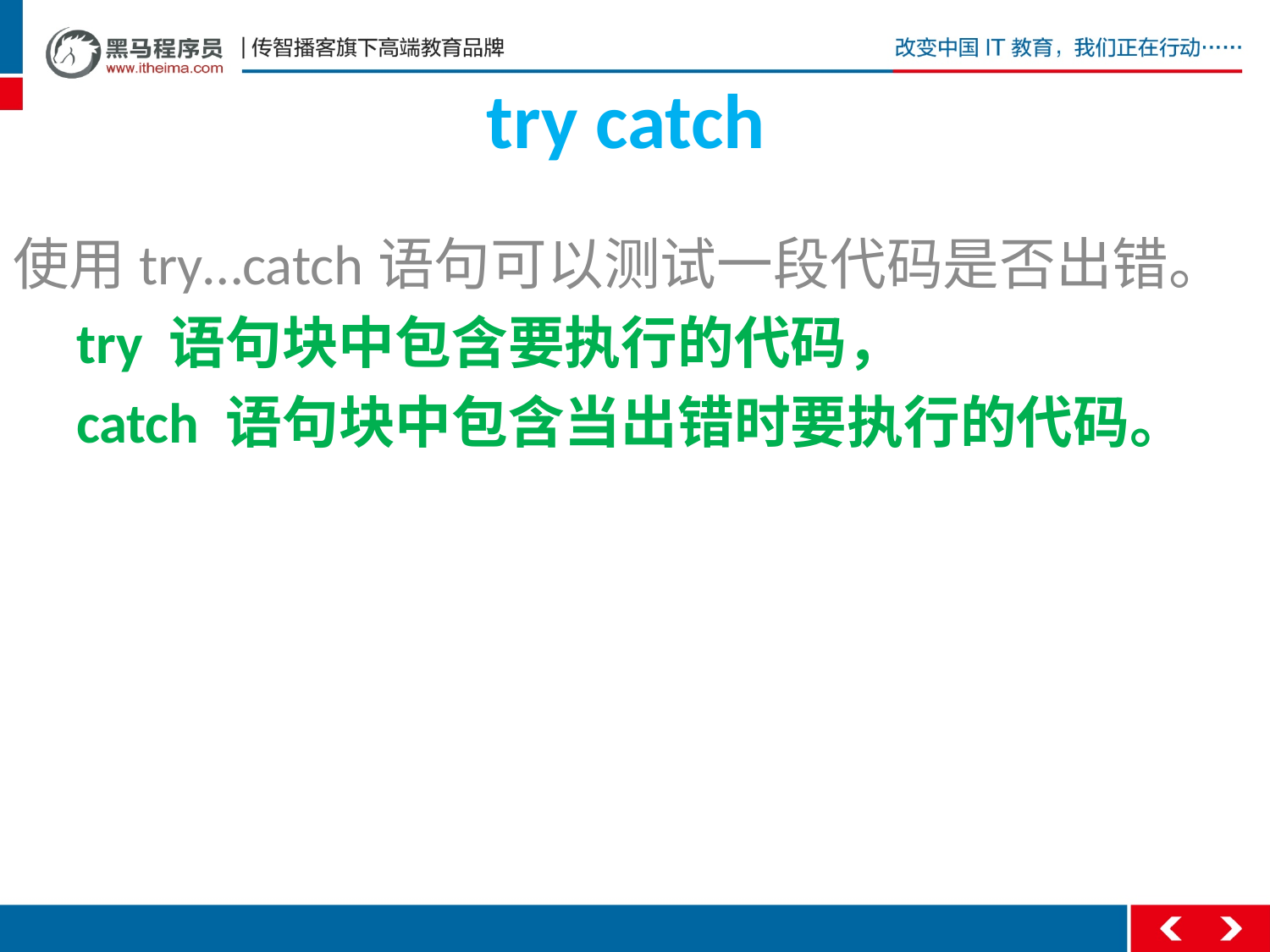

# try catch
使用try…catch语句可以测试一段代码是否出错。
try 语句块中包含要执行的代码，
catch 语句块中包含当出错时要执行的代码。